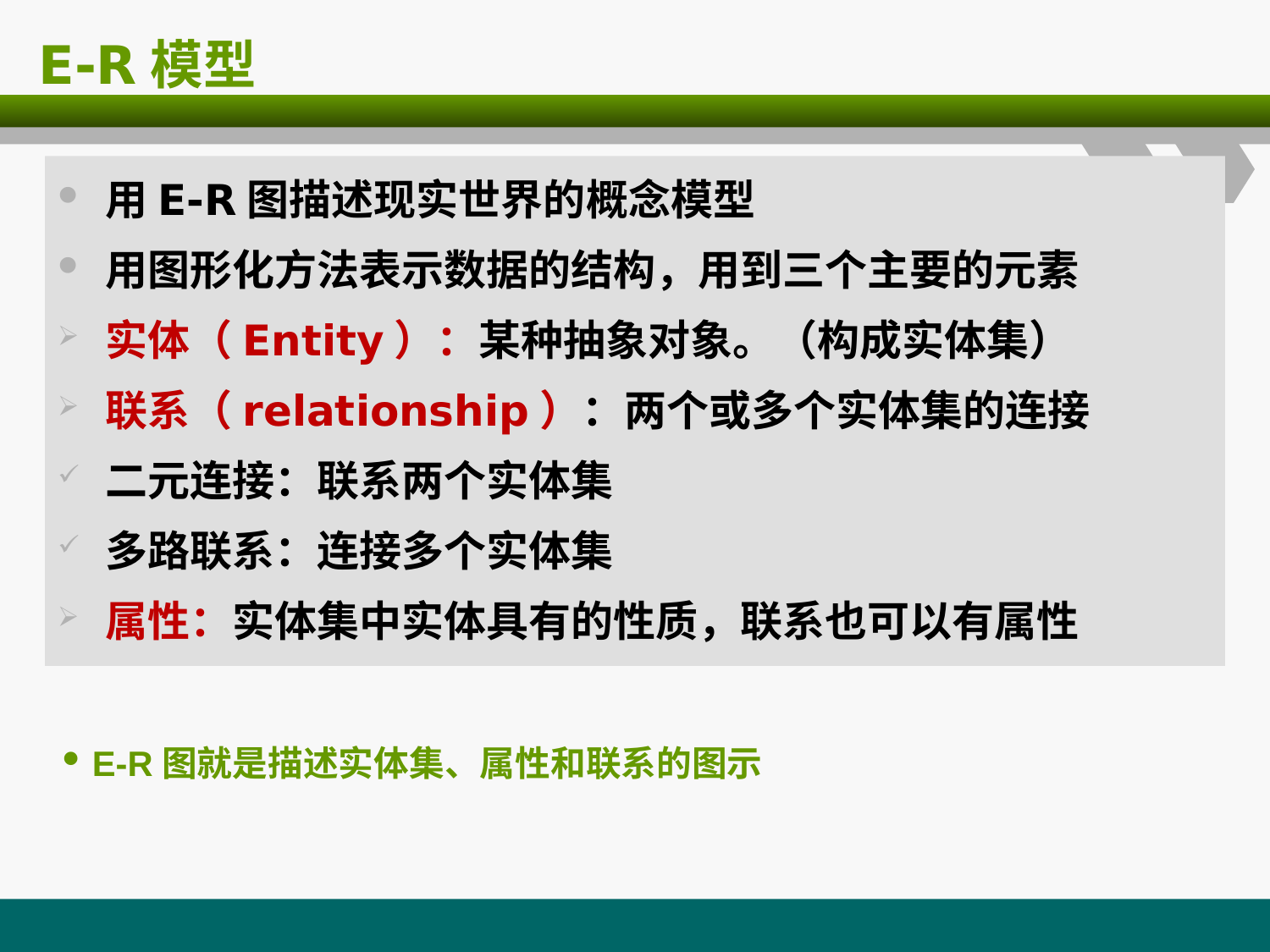

# E-R模型
用E-R图描述现实世界的概念模型
用图形化方法表示数据的结构，用到三个主要的元素
实体（Entity）：某种抽象对象。（构成实体集）
联系（relationship）：两个或多个实体集的连接
二元连接：联系两个实体集
多路联系：连接多个实体集
属性：实体集中实体具有的性质，联系也可以有属性
E-R图就是描述实体集、属性和联系的图示